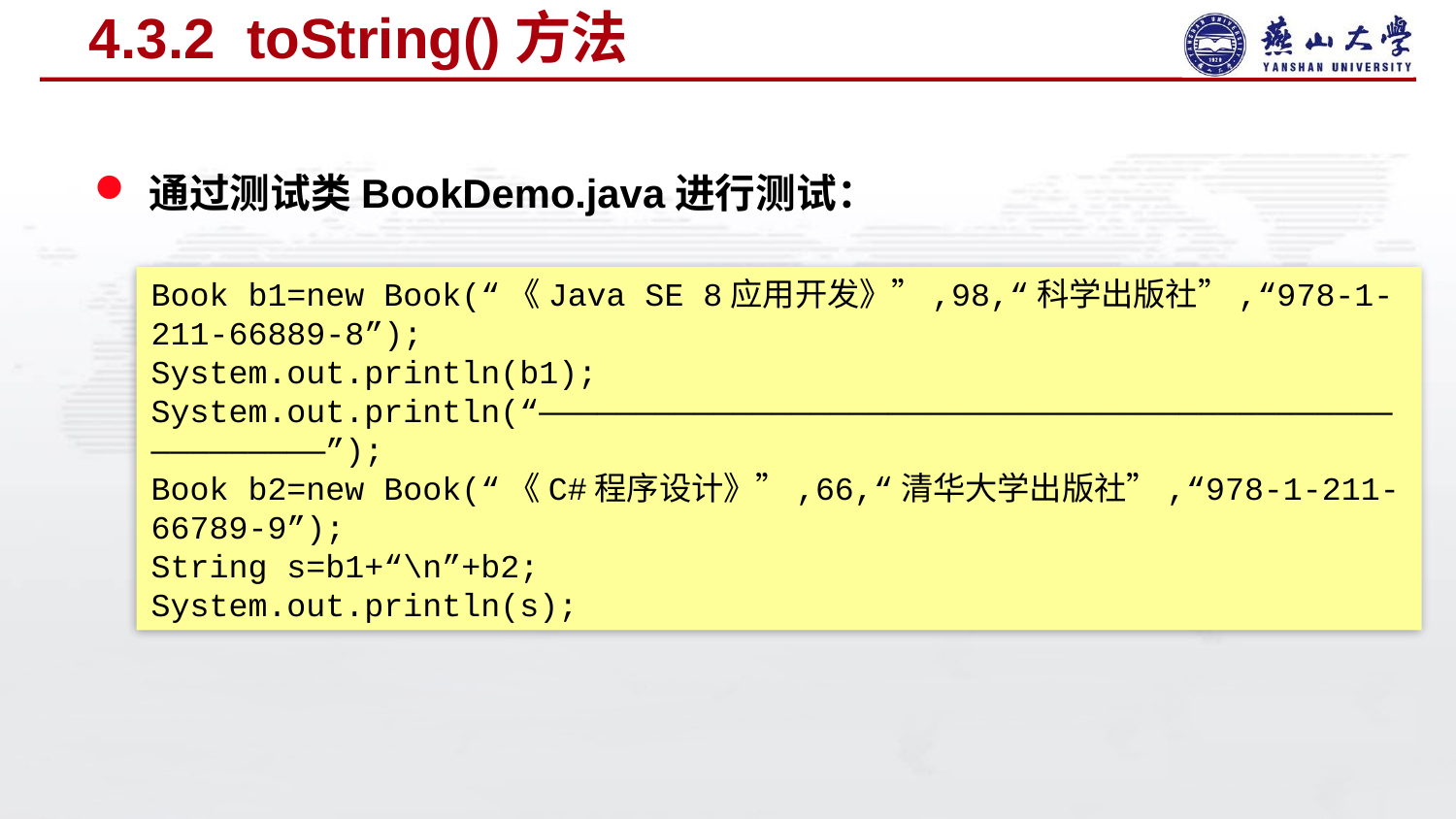

# 4.3.2  toString()方法
通过测试类BookDemo.java进行测试：

Book b1=new Book(“《Java SE 8应用开发》”,98,“科学出版社”,“978-1-211-66889-8”);
System.out.println(b1);
System.out.println(“—————————————————————————————————————————————————————”);
Book b2=new Book(“《C#程序设计》”,66,“清华大学出版社”,“978-1-211-66789-9”);
String s=b1+“\n”+b2;
System.out.println(s);